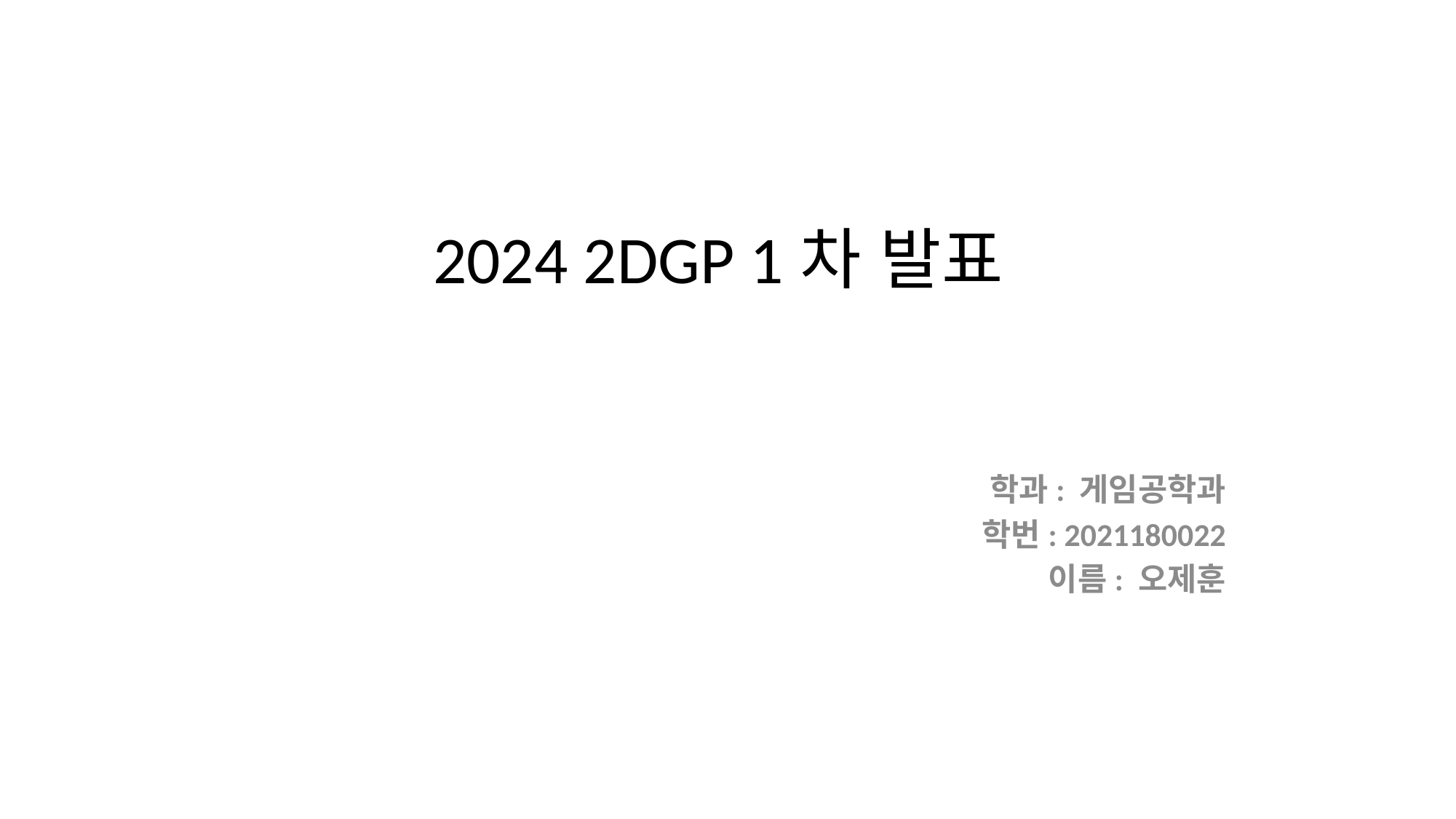

# 2024 2DGP 1차 발표
학과: 게임공학과
학번: 2021180022
이름: 오제훈